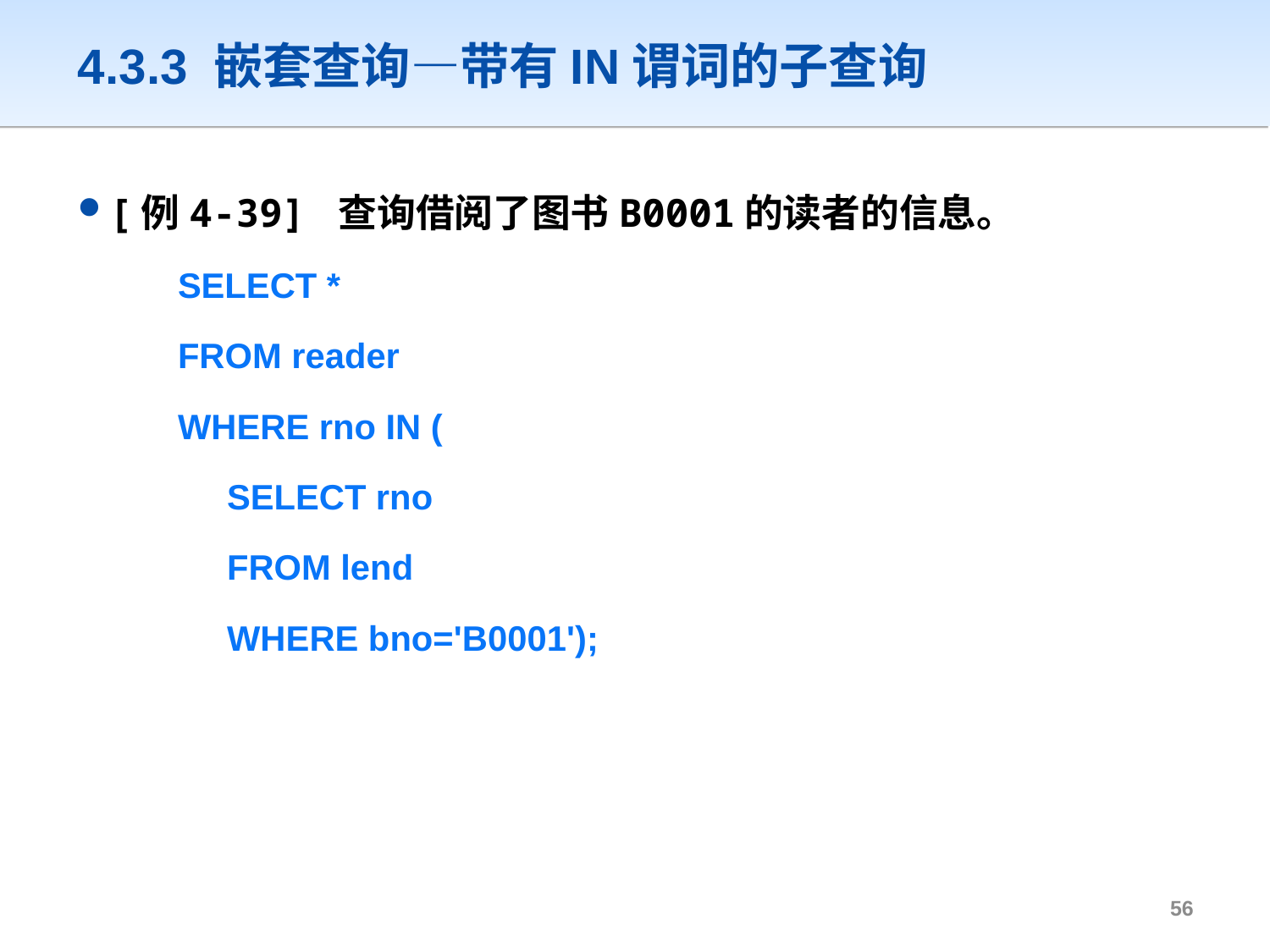

# 4.3.3 嵌套查询—带有IN谓词的子查询
[例4-39] 查询借阅了图书B0001的读者的信息。
SELECT *
FROM reader
WHERE rno IN (
SELECT rno
FROM lend
WHERE bno='B0001');

56